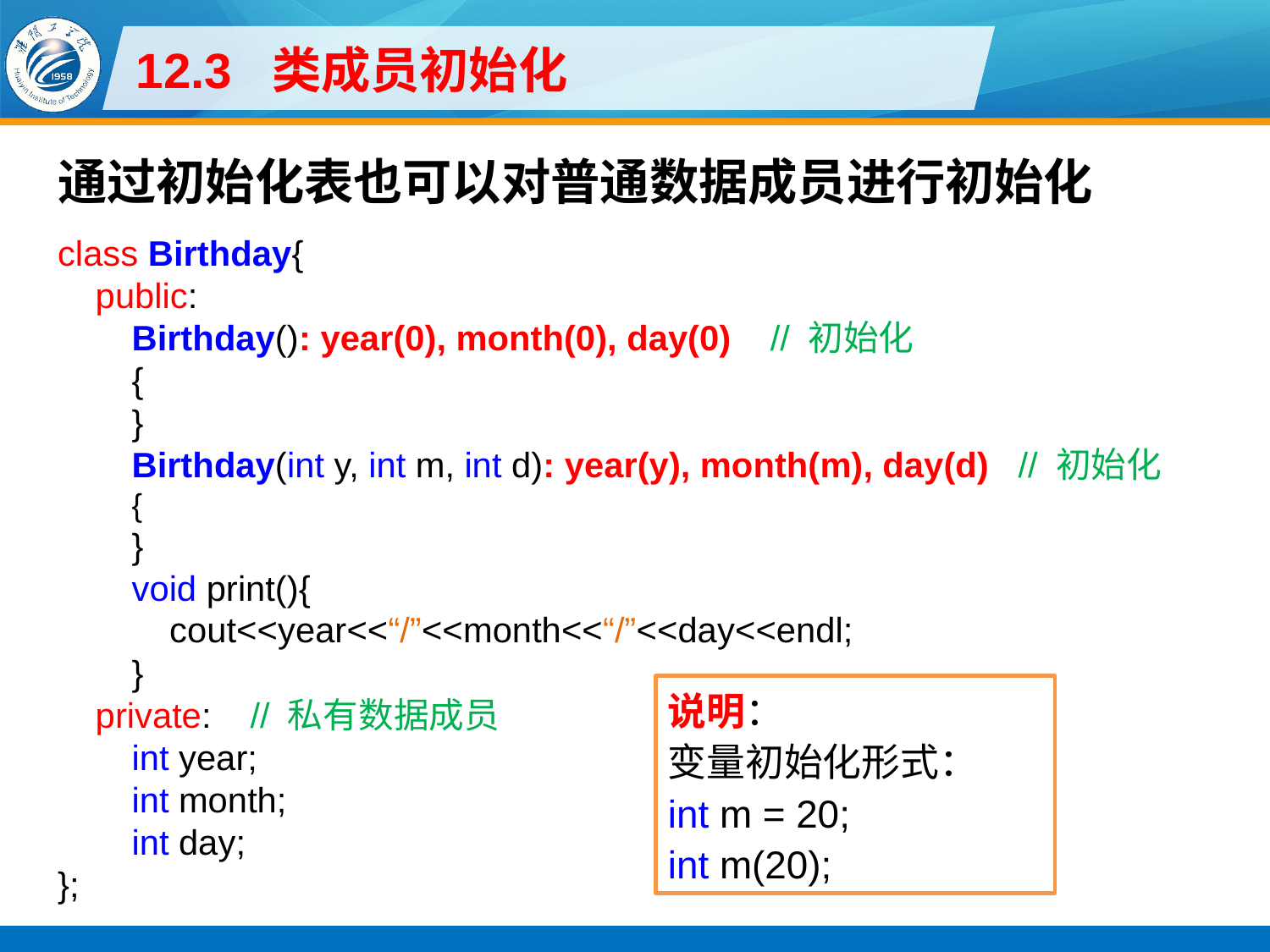

# 12.3  类成员初始化
通过初始化表也可以对普通数据成员进行初始化
class Birthday{
public:
Birthday(): year(0), month(0), day(0)    // 初始化
{
}
Birthday(int y, int m, int d): year(y), month(m), day(d)   // 初始化
{
}
void print(){
cout<<year<<“/”<<month<<“/”<<day<<endl;
}
private:    // 私有数据成员
int year;
int month;
int day;
};
说明：
变量初始化形式：
int m = 20;
int m(20);